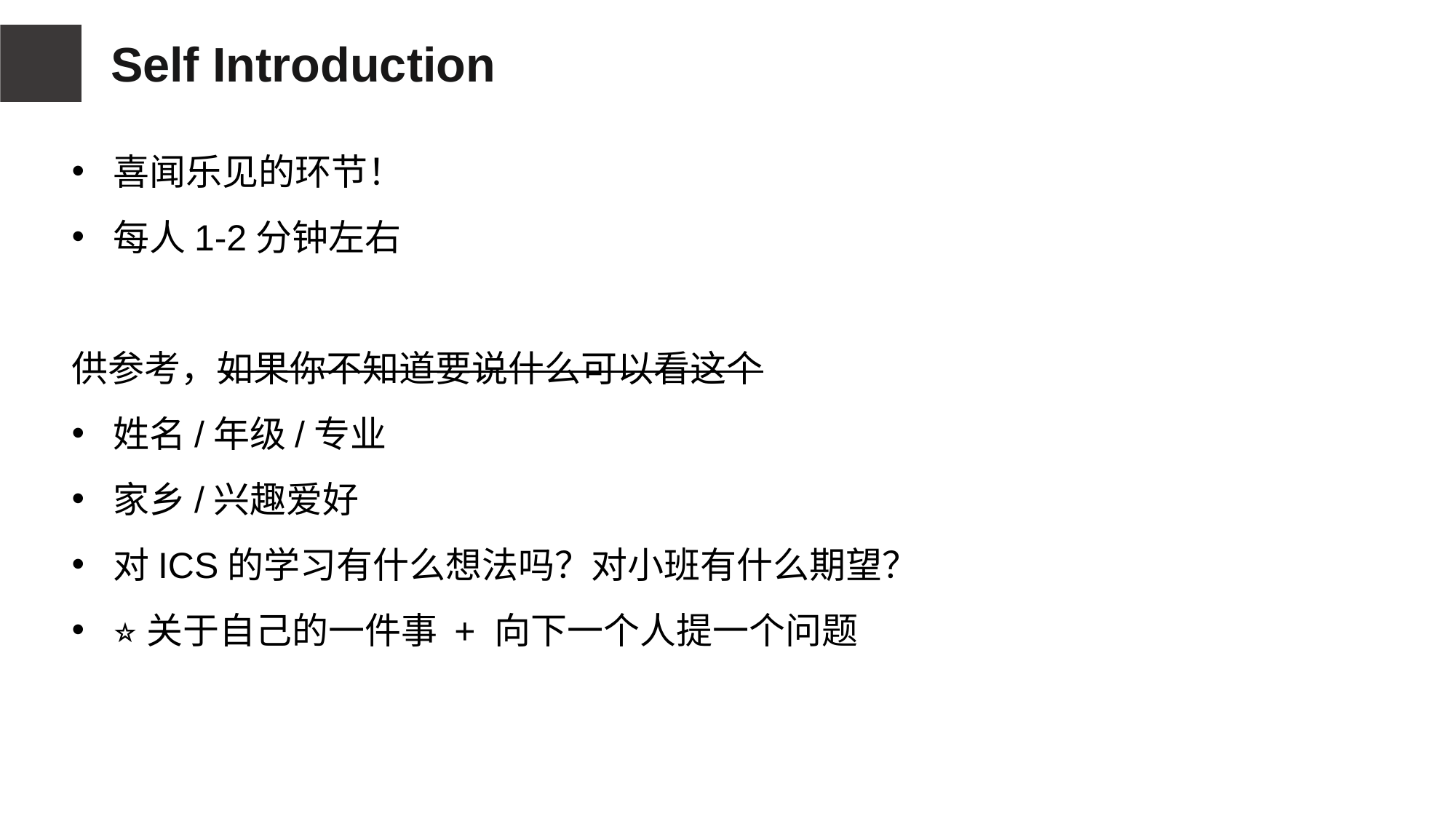

Self Introduction
喜闻乐见的环节！
每人1-2分钟左右

供参考，如果你不知道要说什么可以看这个
姓名/年级/专业
家乡/兴趣爱好
对ICS的学习有什么想法吗？对小班有什么期望？
⭐关于自己的一件事 + 向下一个人提一个问题